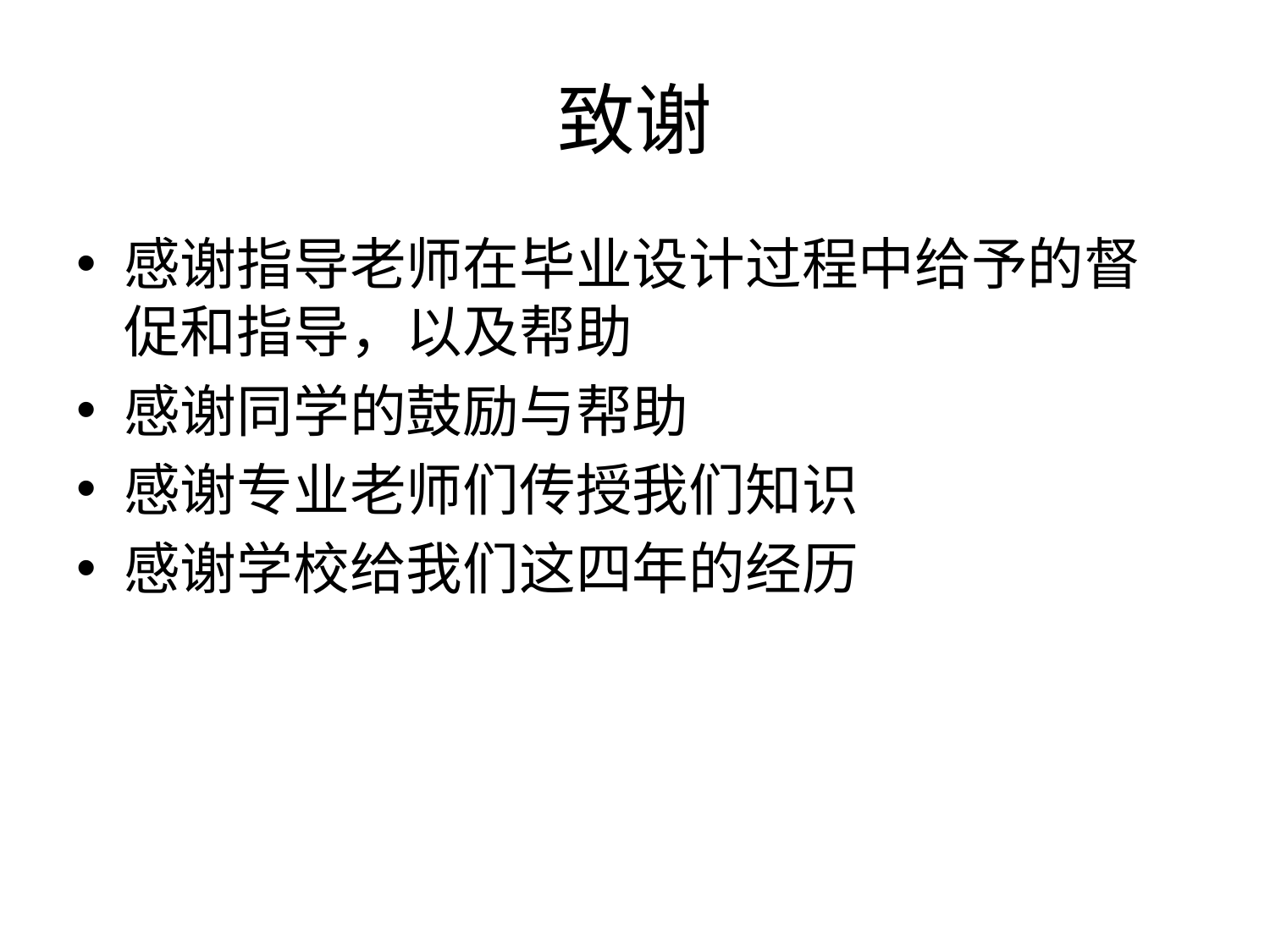

# 致谢
感谢指导老师在毕业设计过程中给予的督促和指导，以及帮助
感谢同学的鼓励与帮助
感谢专业老师们传授我们知识
感谢学校给我们这四年的经历